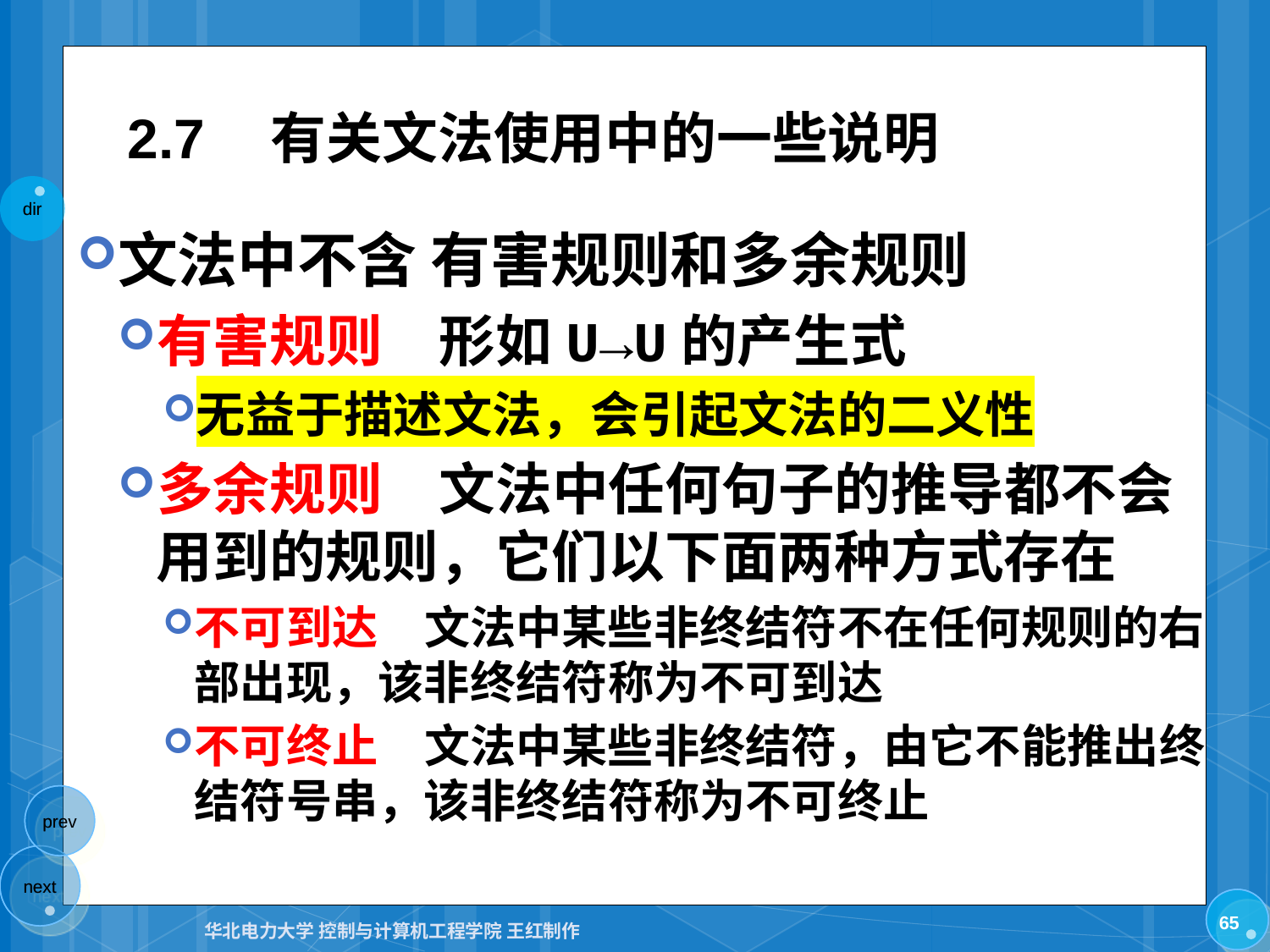

# 2.7　有关文法使用中的一些说明
文法中不含 有害规则和多余规则
有害规则　形如U→U的产生式
无益于描述文法，会引起文法的二义性
多余规则　文法中任何句子的推导都不会用到的规则，它们以下面两种方式存在
不可到达　文法中某些非终结符不在任何规则的右部出现，该非终结符称为不可到达
不可终止　文法中某些非终结符，由它不能推出终结符号串，该非终结符称为不可终止
65
华北电力大学 控制与计算机工程学院 王红制作